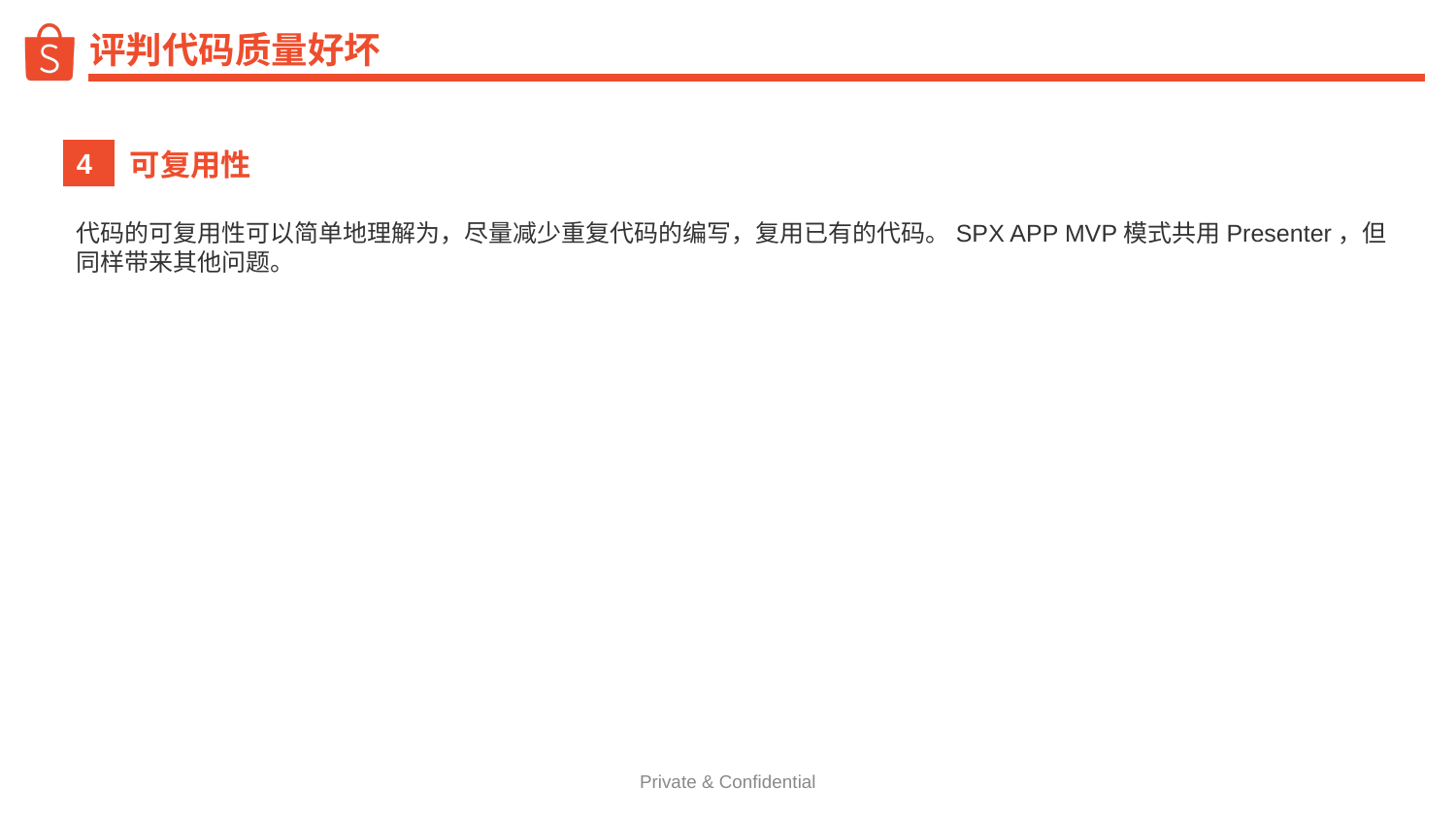

# 评判代码质量好坏
可复用性
4
代码的可复用性可以简单地理解为，尽量减少重复代码的编写，复用已有的代码。SPX APP MVP模式共用Presenter，但同样带来其他问题。